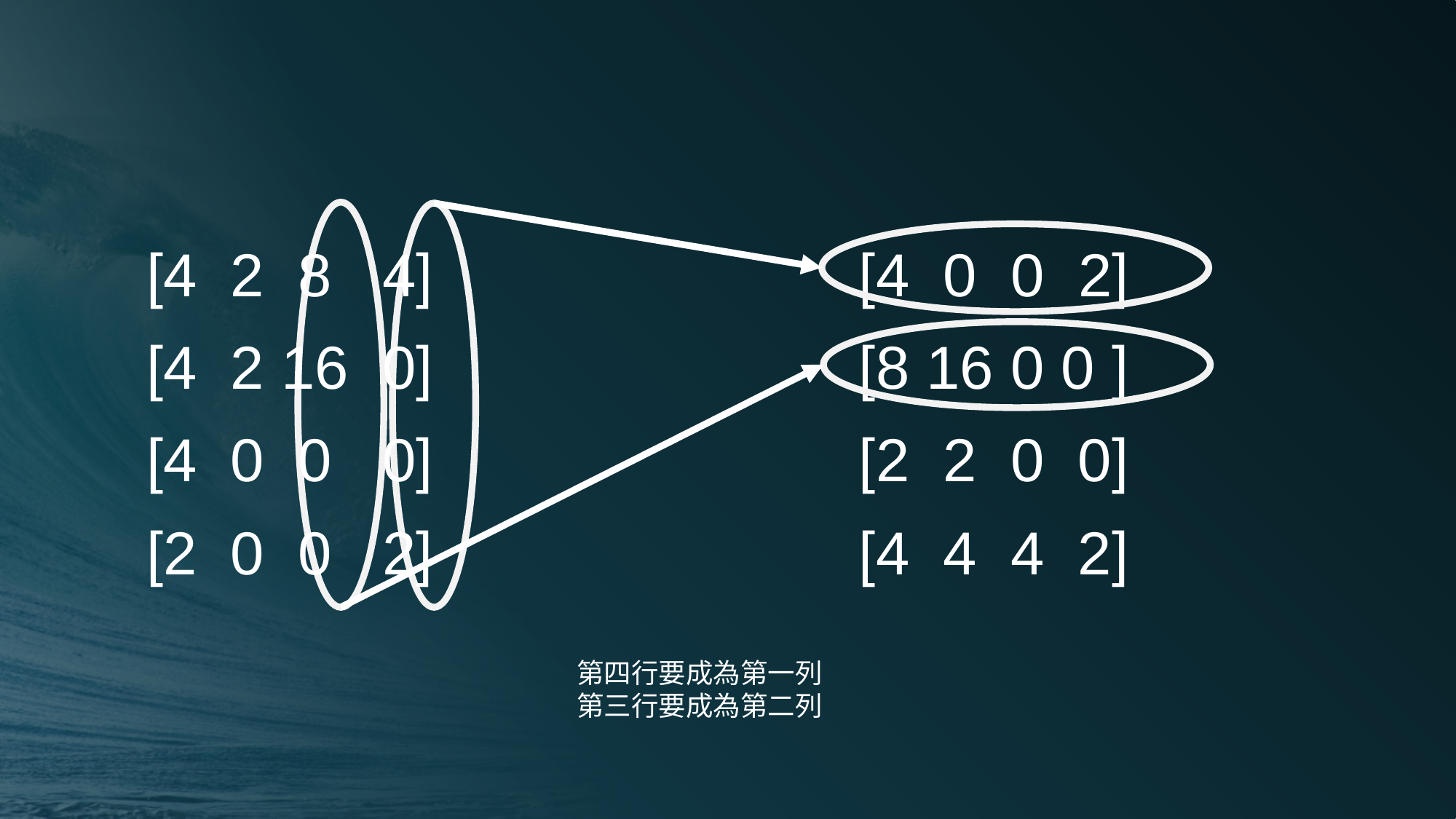

[4  2  8   4]
[4  2 16  0]
[4  0  0   0]
[2  0  0   2]
[4  0  0  2]
[8 16 0 0 ]
[2  2  0  0]
[4  4  4  2]

第四行要成為第一列
第三行要成為第二列